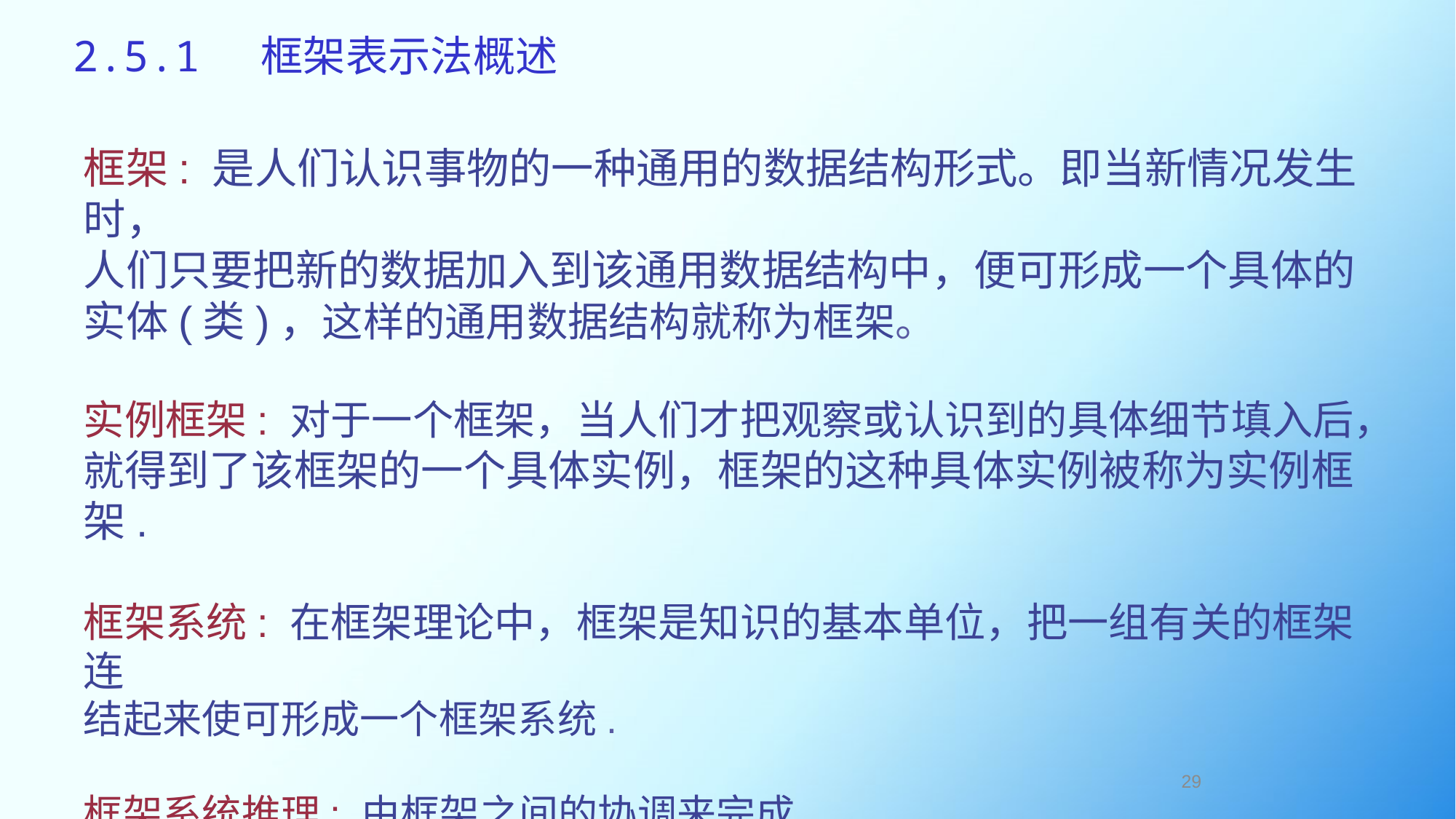

# 2.5.1  框架表示法概述
框架: 是人们认识事物的一种通用的数据结构形式。即当新情况发生时，
人们只要把新的数据加入到该通用数据结构中，便可形成一个具体的实体(类)，这样的通用数据结构就称为框架。

实例框架: 对于一个框架，当人们才把观察或认识到的具体细节填入后，就得到了该框架的一个具体实例，框架的这种具体实例被称为实例框架.

框架系统: 在框架理论中，框架是知识的基本单位，把一组有关的框架连
结起来使可形成一个框架系统.

框架系统推理: 由框架之间的协调来完成.
29